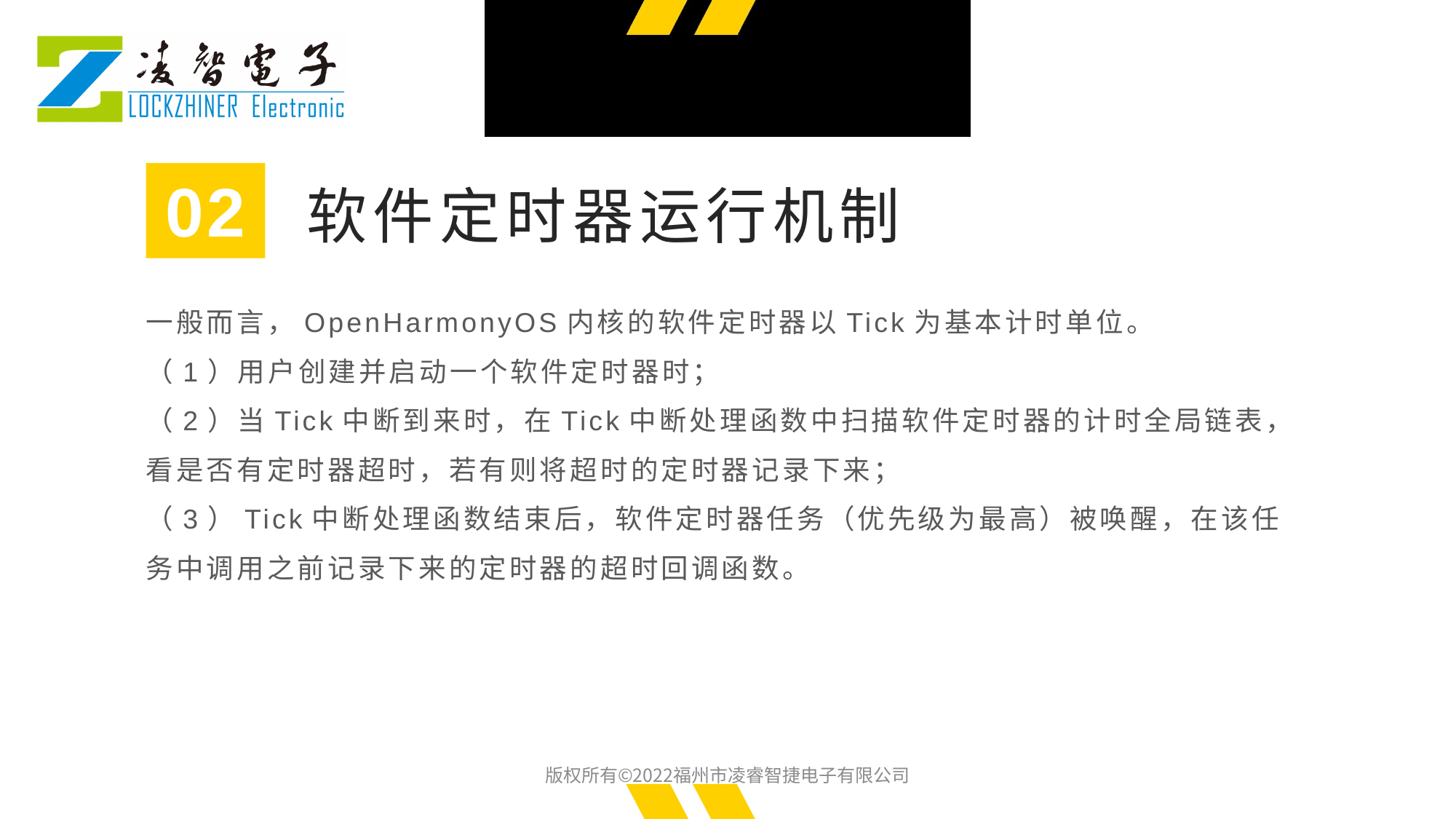

02
软件定时器运行机制
一般而言，OpenHarmonyOS内核的软件定时器以Tick为基本计时单位。
（1）用户创建并启动一个软件定时器时；
（2）当Tick中断到来时，在Tick中断处理函数中扫描软件定时器的计时全局链表，看是否有定时器超时，若有则将超时的定时器记录下来；
（3）Tick中断处理函数结束后，软件定时器任务（优先级为最高）被唤醒，在该任务中调用之前记录下来的定时器的超时回调函数。
版权所有©2022福州市凌睿智捷电子有限公司
4